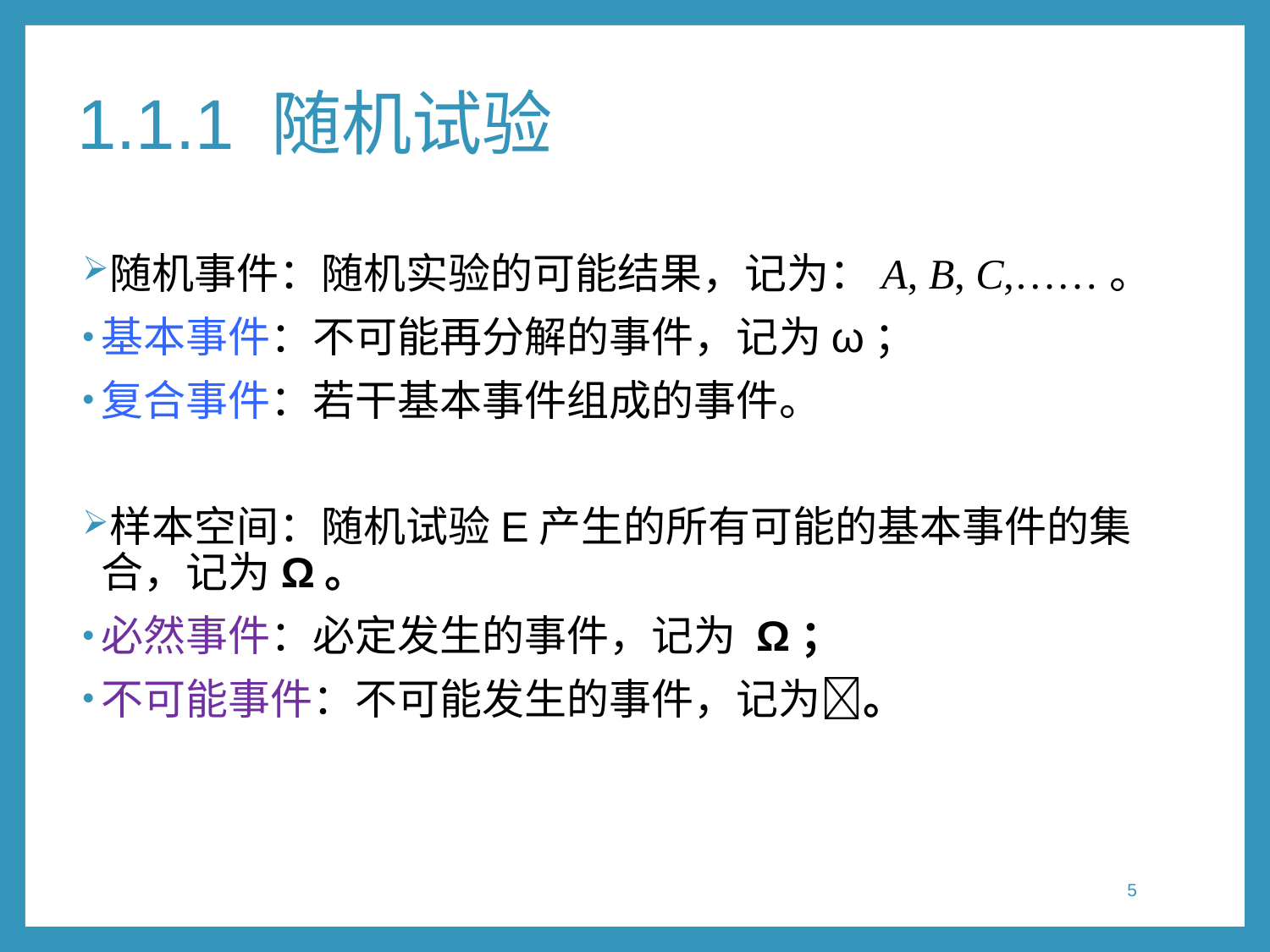

# 1.1.1 随机试验
随机事件：随机实验的可能结果，记为：A, B, C,……。
基本事件：不可能再分解的事件，记为ω；
复合事件：若干基本事件组成的事件。

样本空间：随机试验E产生的所有可能的基本事件的集合，记为Ω。
必然事件：必定发生的事件，记为 Ω；
不可能事件：不可能发生的事件，记为∅。

5